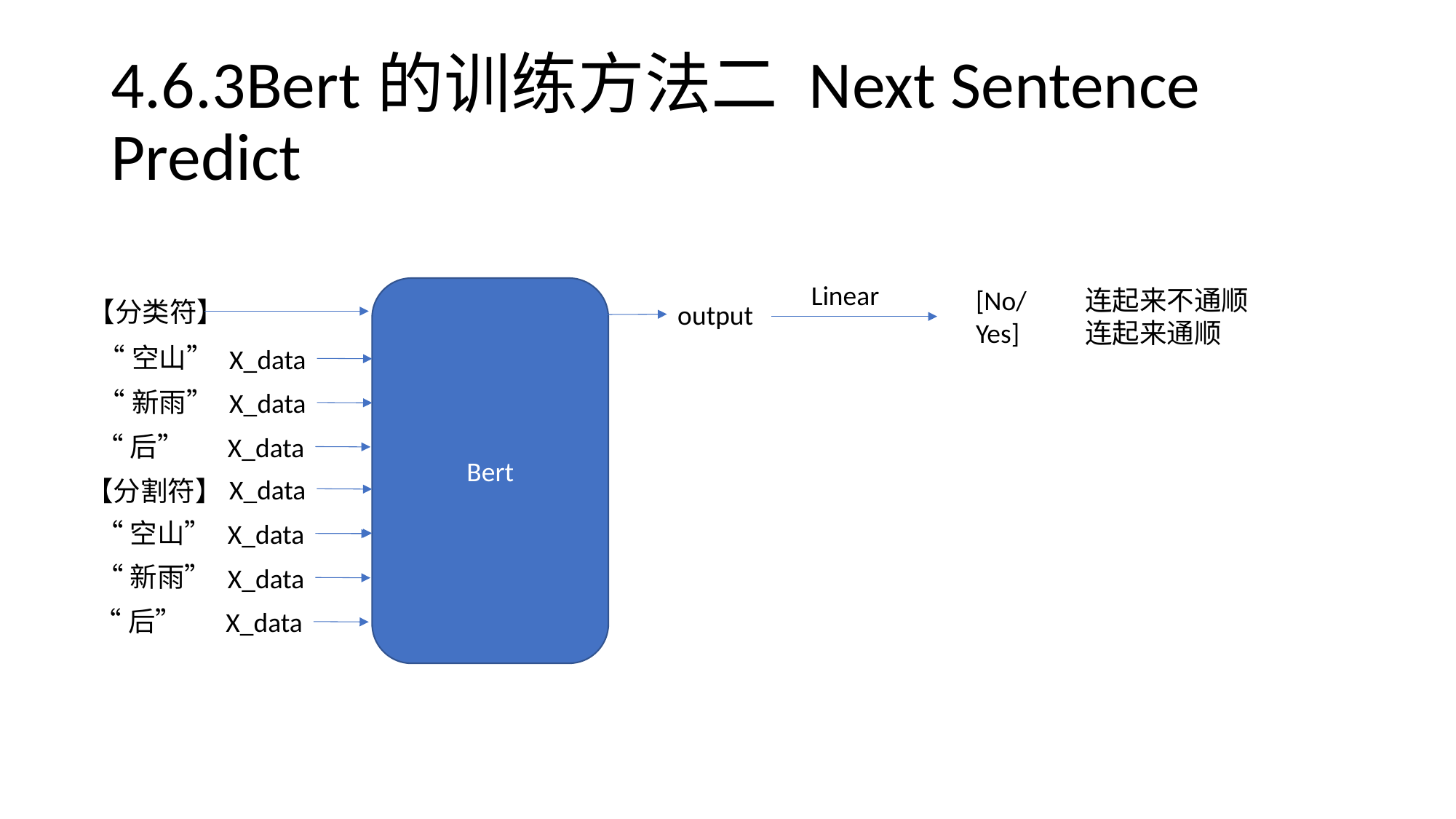

# 4.6.3Bert的训练方法二 Next Sentence Predict
Linear
Bert
[No/	连起来不通顺
Yes]   	连起来通顺
【分类符】
output
“空山”
X_data
“新雨”
X_data
“后”
X_data
X_data
【分割符】
“空山”
X_data
“新雨”
X_data
“后”
X_data